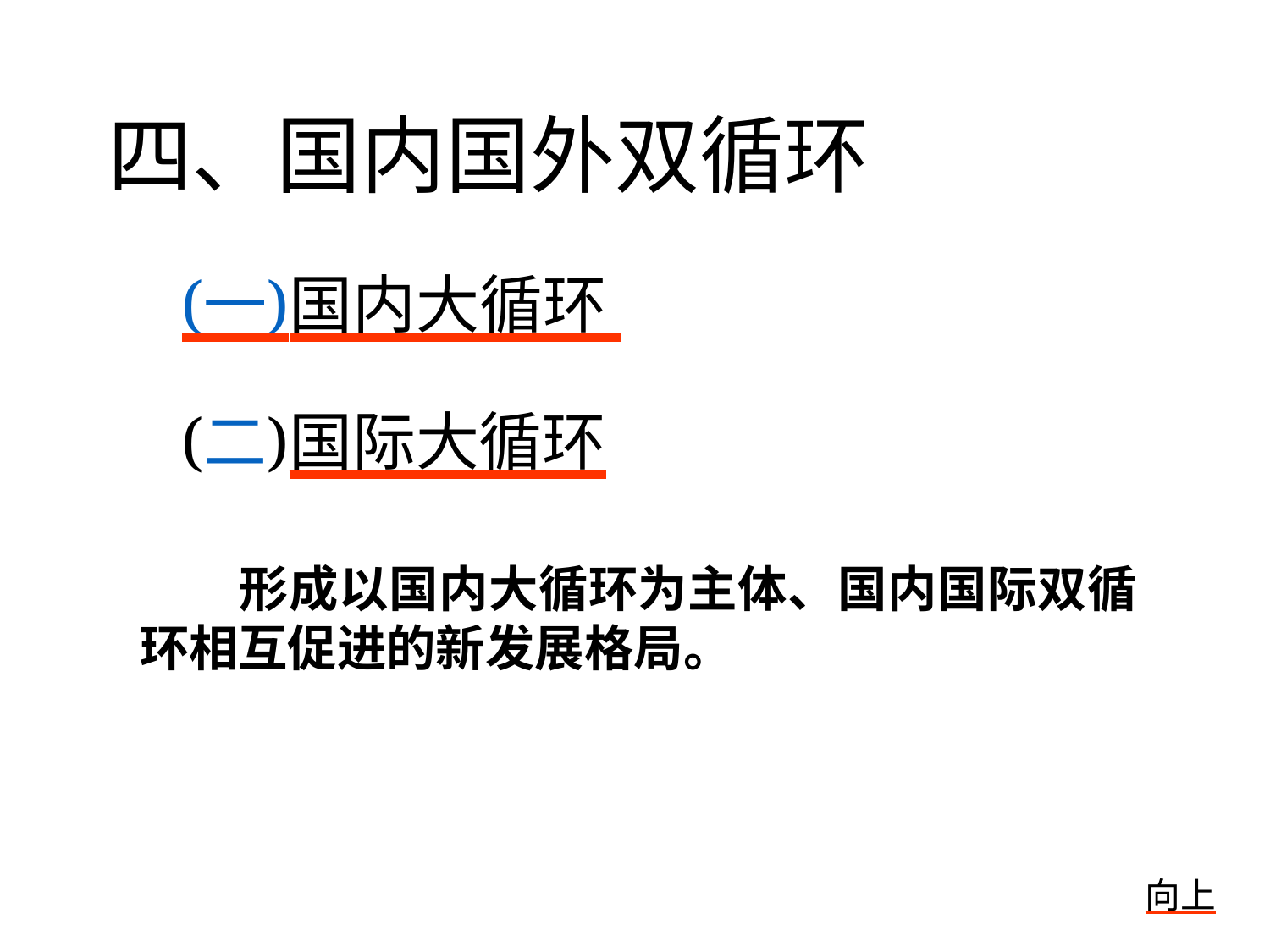

# 四、国内国外双循环
(一)国内大循环  (二)国际大循环
形成以国内大循环为主体、国内国际双循 环相互促进的新发展格局。
向上